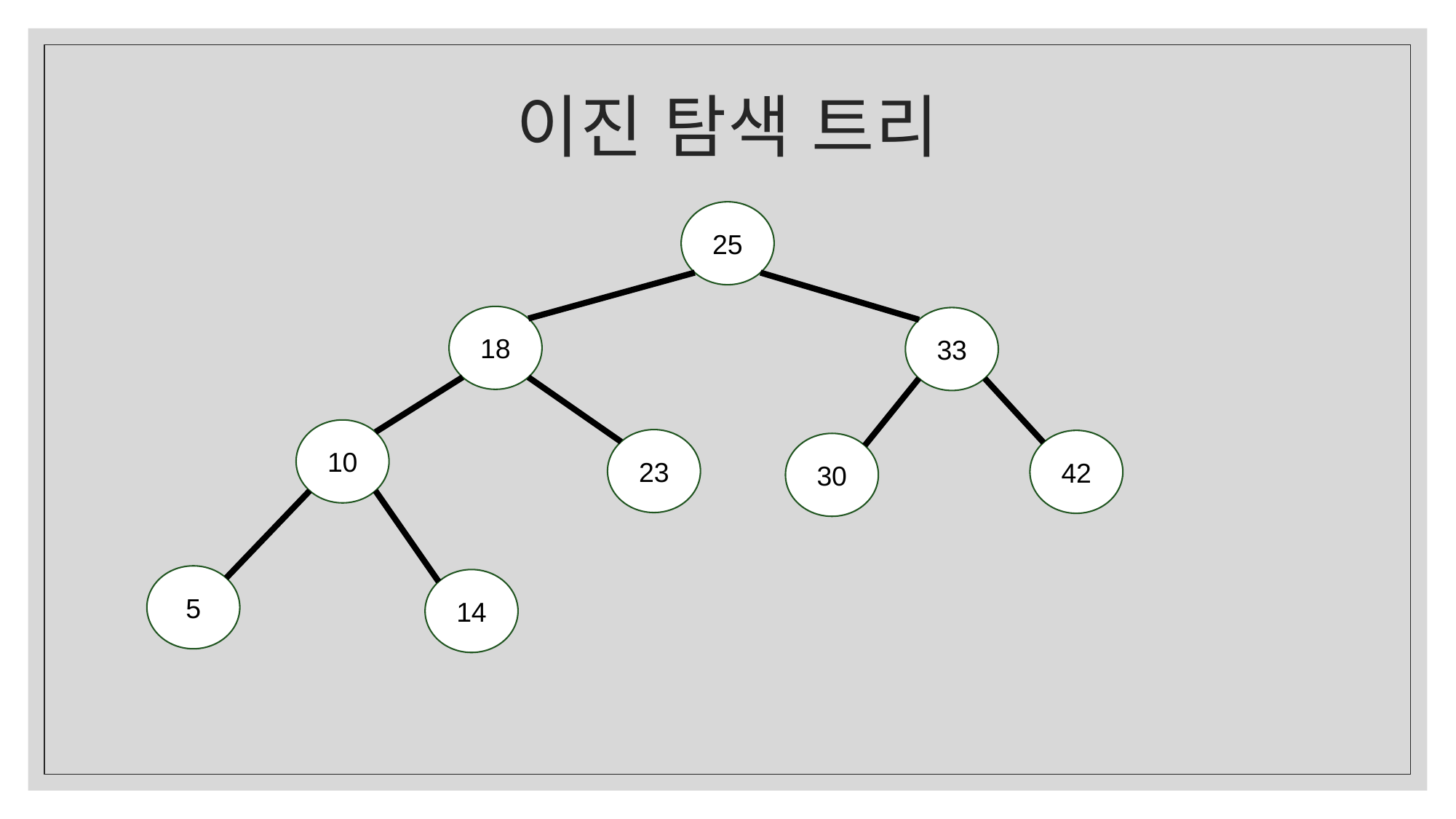

# 이진 탐색 트리
25
18
33
10
23
42
30
5
14